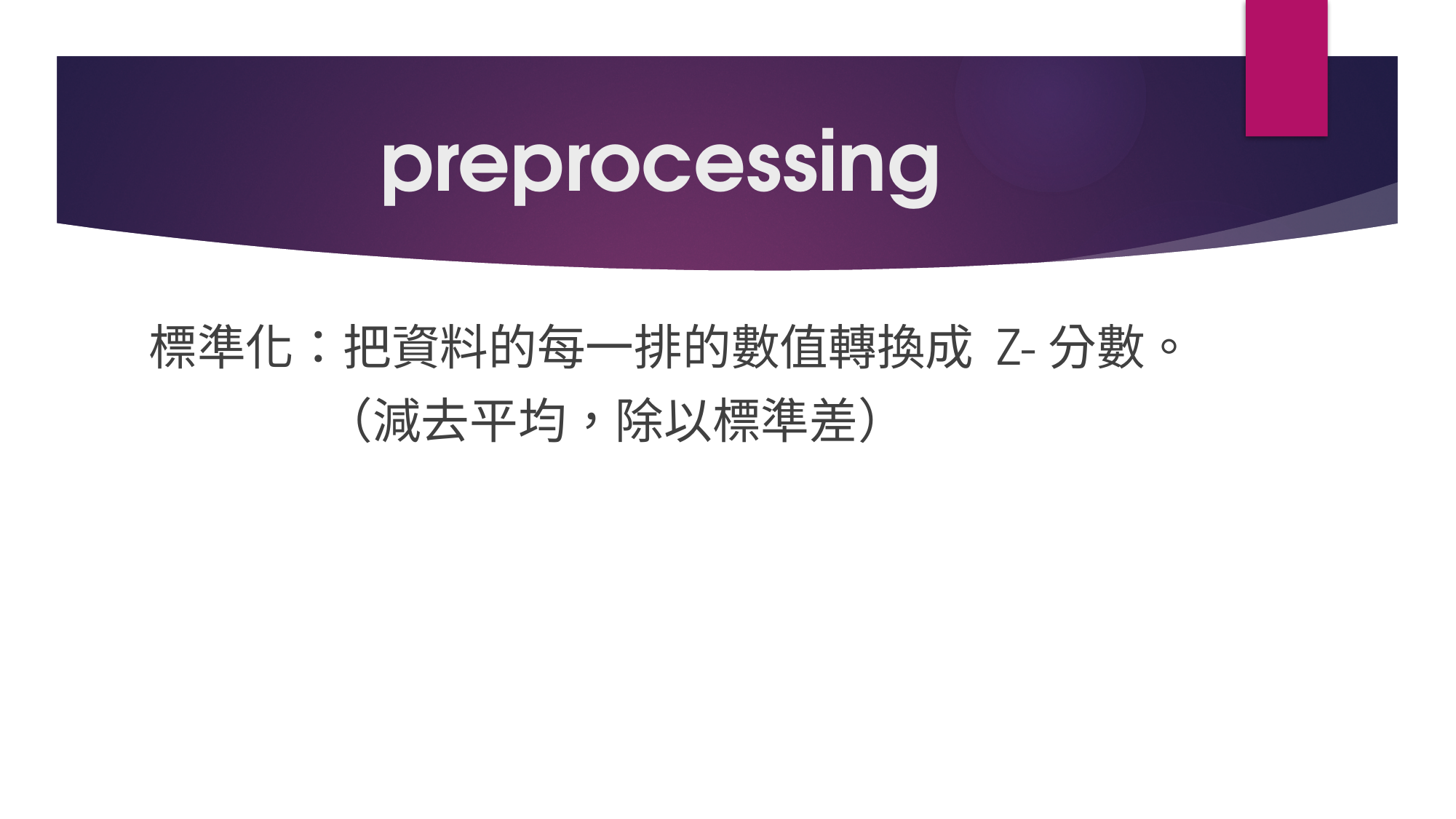

# preprocessing
標準化：把資料的每一排的數值轉換成 Z-分數。
               （減去平均，除以標準差）